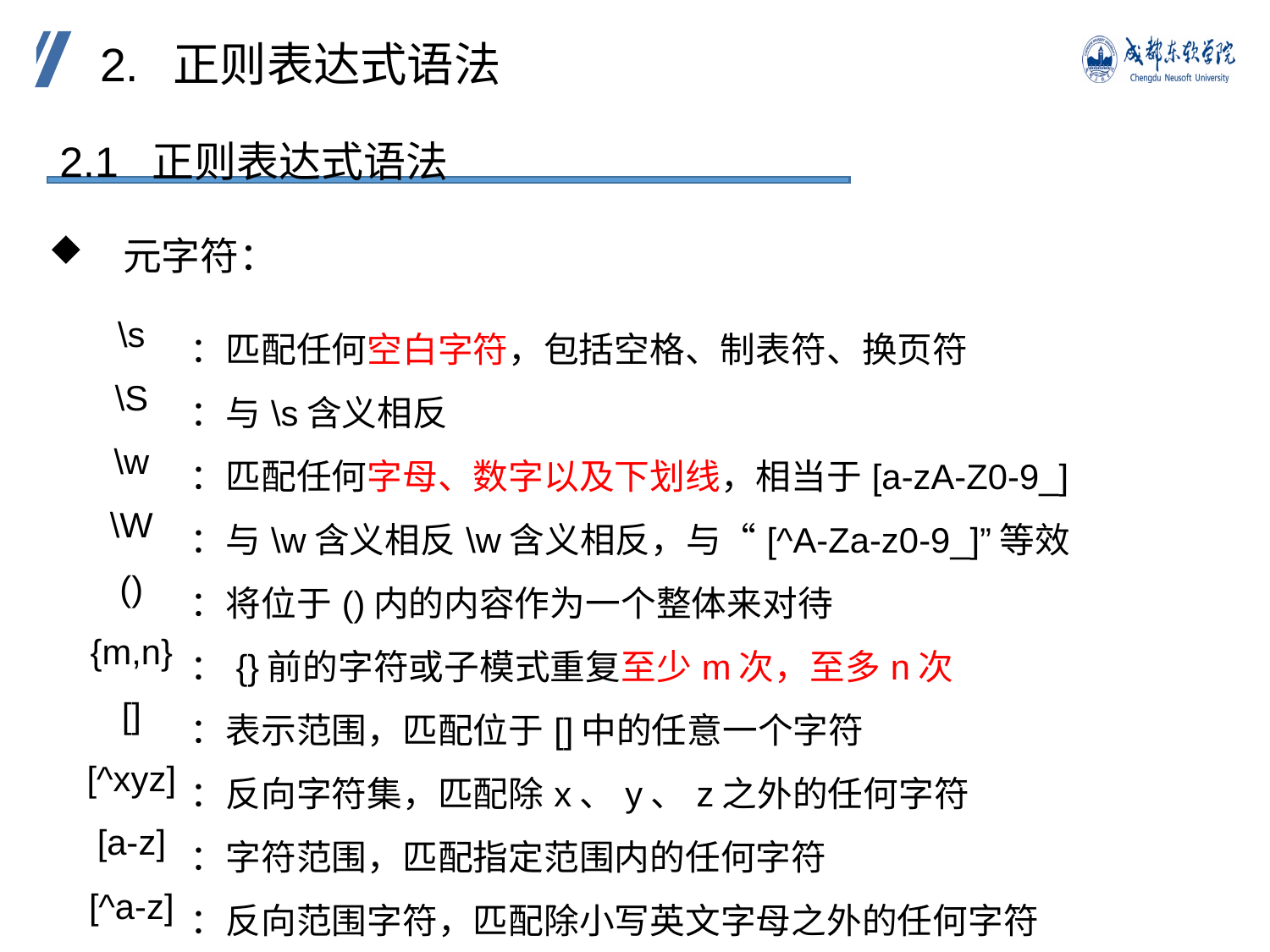

2.  正则表达式语法
2.1  正则表达式语法

  元字符：

| \s | ：匹配任何空白字符，包括空格、制表符、换页符 |
| --- | --- |
| \S | ：与\s含义相反 |
| \w | ：匹配任何字母、数字以及下划线，相当于[a-zA-Z0-9\_] |
| \W | ：与\w含义相反\w含义相反，与“[^A-Za-z0-9\_]”等效 |
| () | ：将位于()内的内容作为一个整体来对待 |
| {m,n} | ：{}前的字符或子模式重复至少m次，至多n次 |
| [] | ：表示范围，匹配位于[]中的任意一个字符 |
| [^xyz] | ：反向字符集，匹配除x、y、z之外的任何字符 |
| [a-z] | ：字符范围，匹配指定范围内的任何字符 |
| [^a-z] | ：反向范围字符，匹配除小写英文字母之外的任何字符 |